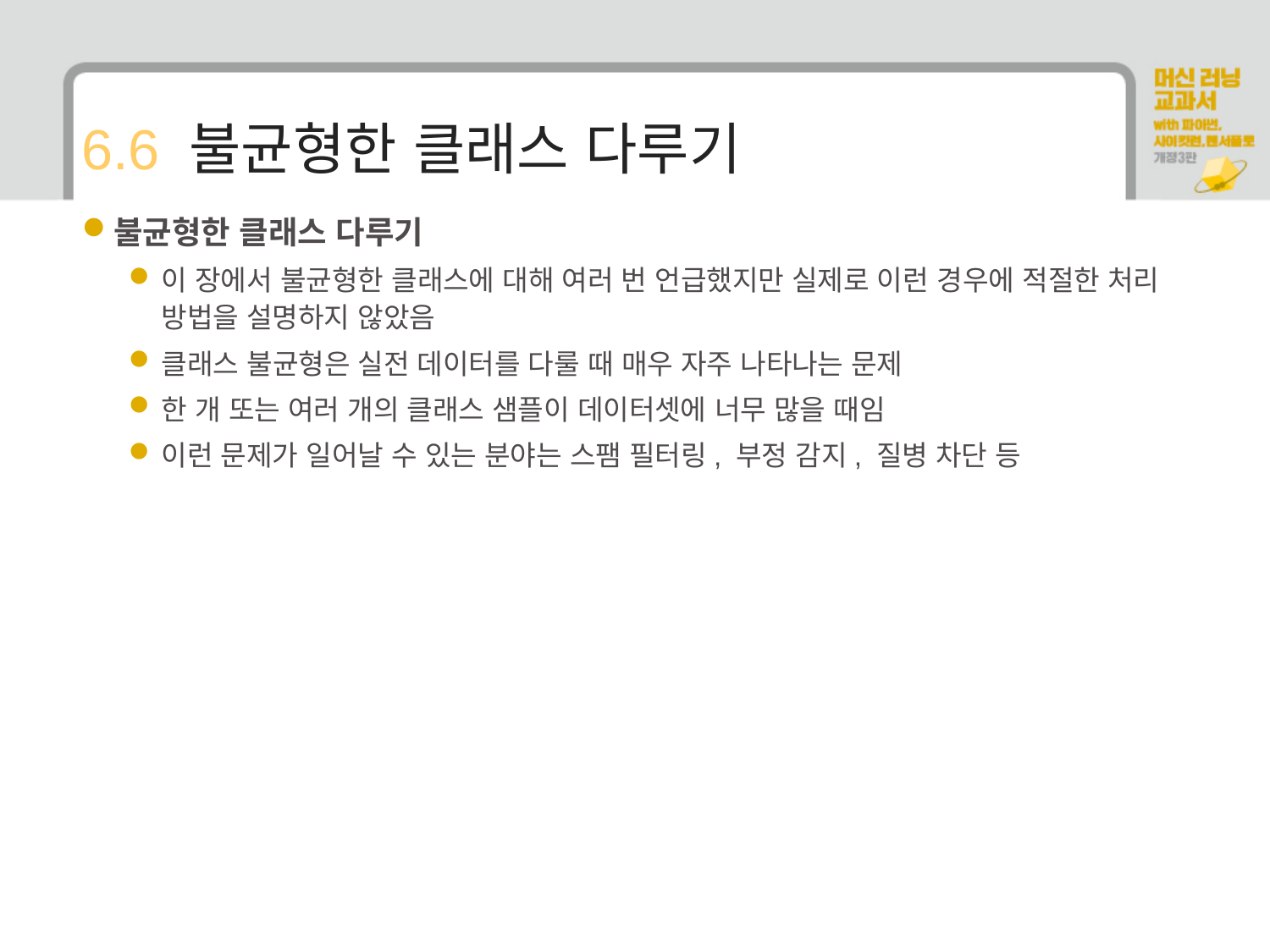

# 6.6 불균형한 클래스 다루기
불균형한 클래스 다루기
이 장에서 불균형한 클래스에 대해 여러 번 언급했지만 실제로 이런 경우에 적절한 처리 방법을 설명하지 않았음
클래스 불균형은 실전 데이터를 다룰 때 매우 자주 나타나는 문제
한 개 또는 여러 개의 클래스 샘플이 데이터셋에 너무 많을 때임
이런 문제가 일어날 수 있는 분야는 스팸 필터링, 부정 감지, 질병 차단 등